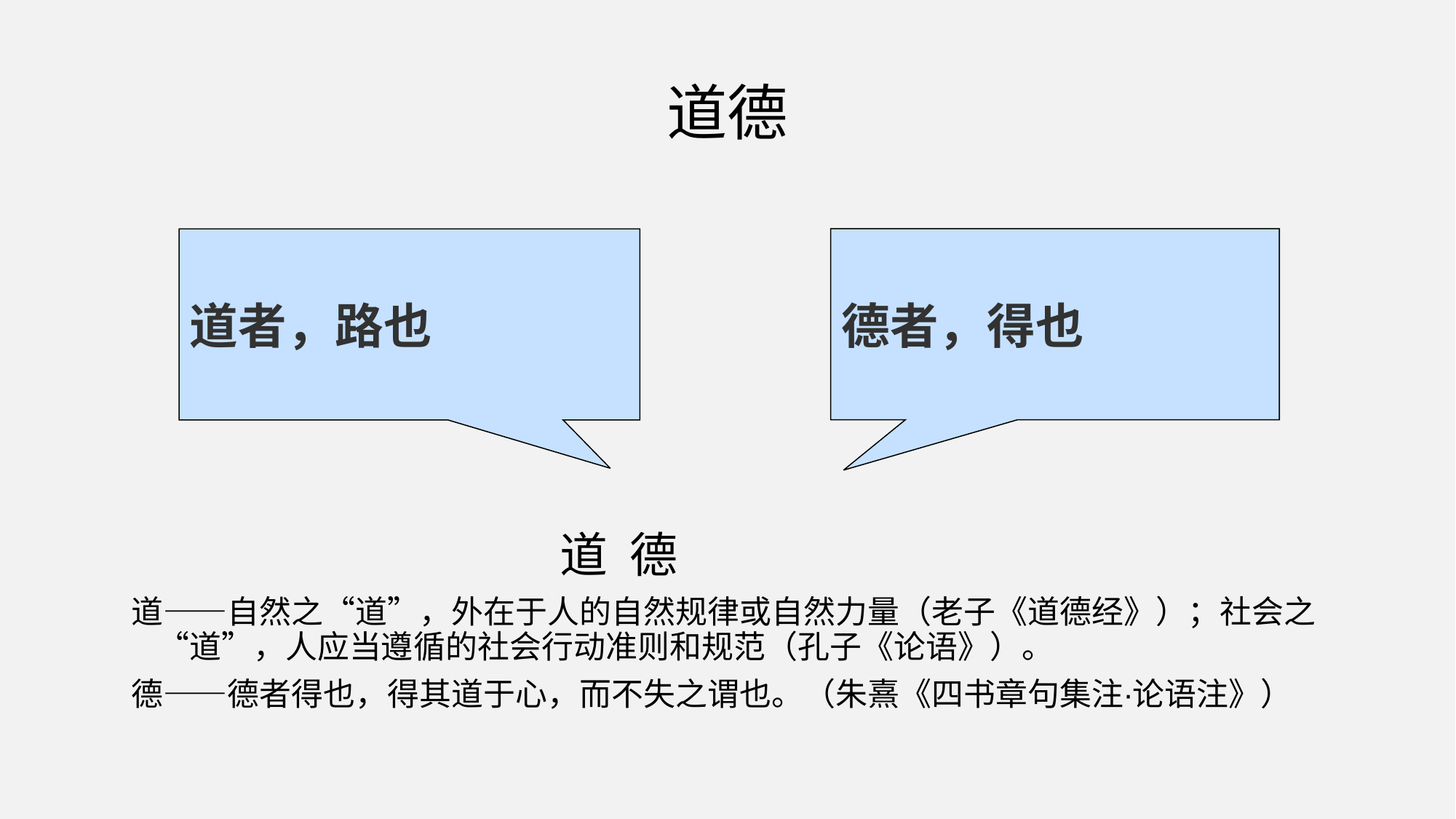

道德
德者，得也
道者，路也

                                       道  德
道——自然之“道”，外在于人的自然规律或自然力量（老子《道德经》）；社会之“道”，人应当遵循的社会行动准则和规范（孔子《论语》）。
德——德者得也，得其道于心，而不失之谓也。（朱熹《四书章句集注∙论语注》）